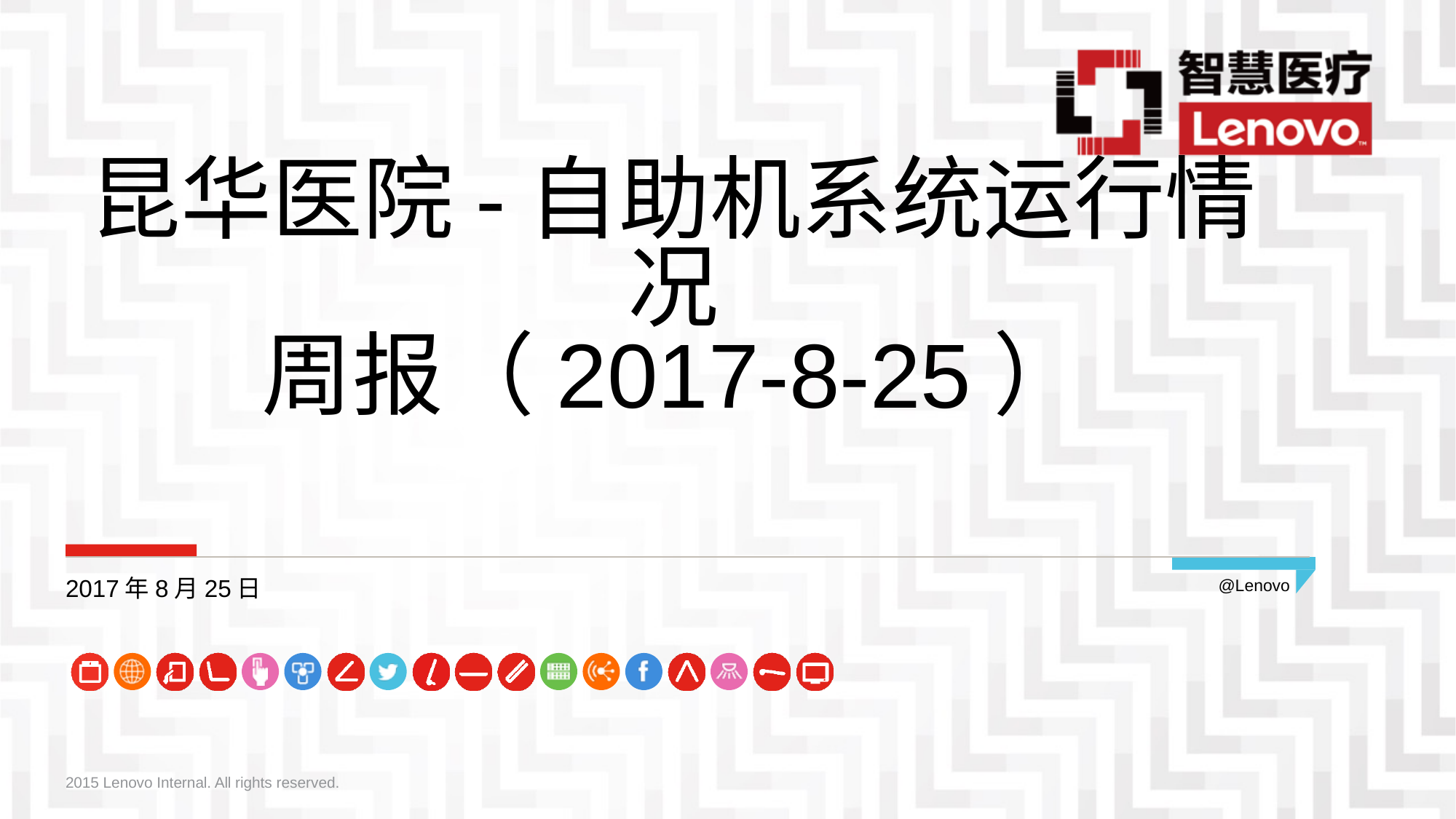

# 昆华医院-自助机系统运行情况 周报（2017-8-25）

@Lenovo
2017年8月25日
2015 Lenovo Internal. All rights reserved.